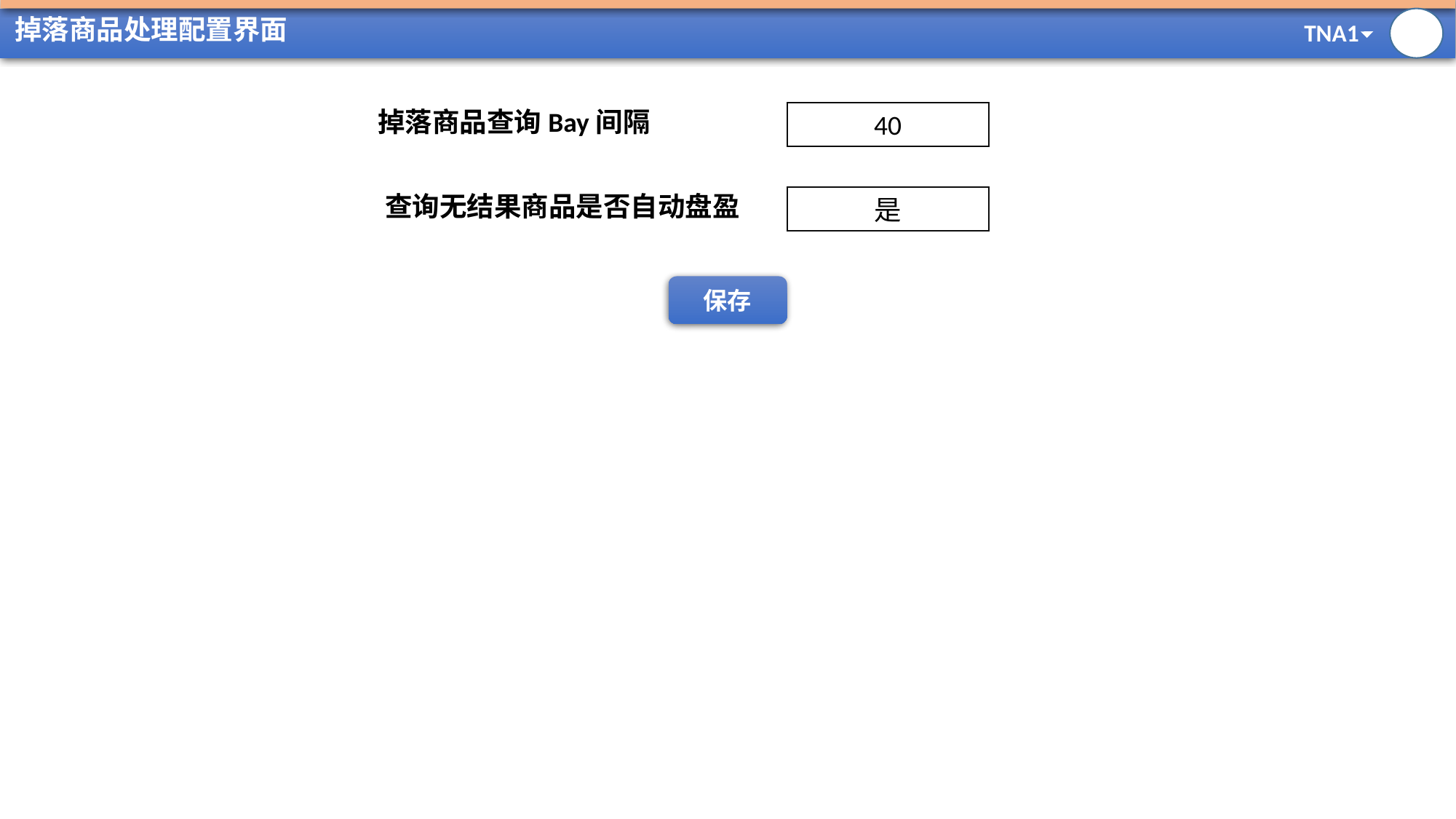

# 掉落商品处理配置界面
掉落商品查询Bay间隔
40
查询无结果商品是否自动盘盈
是
保存